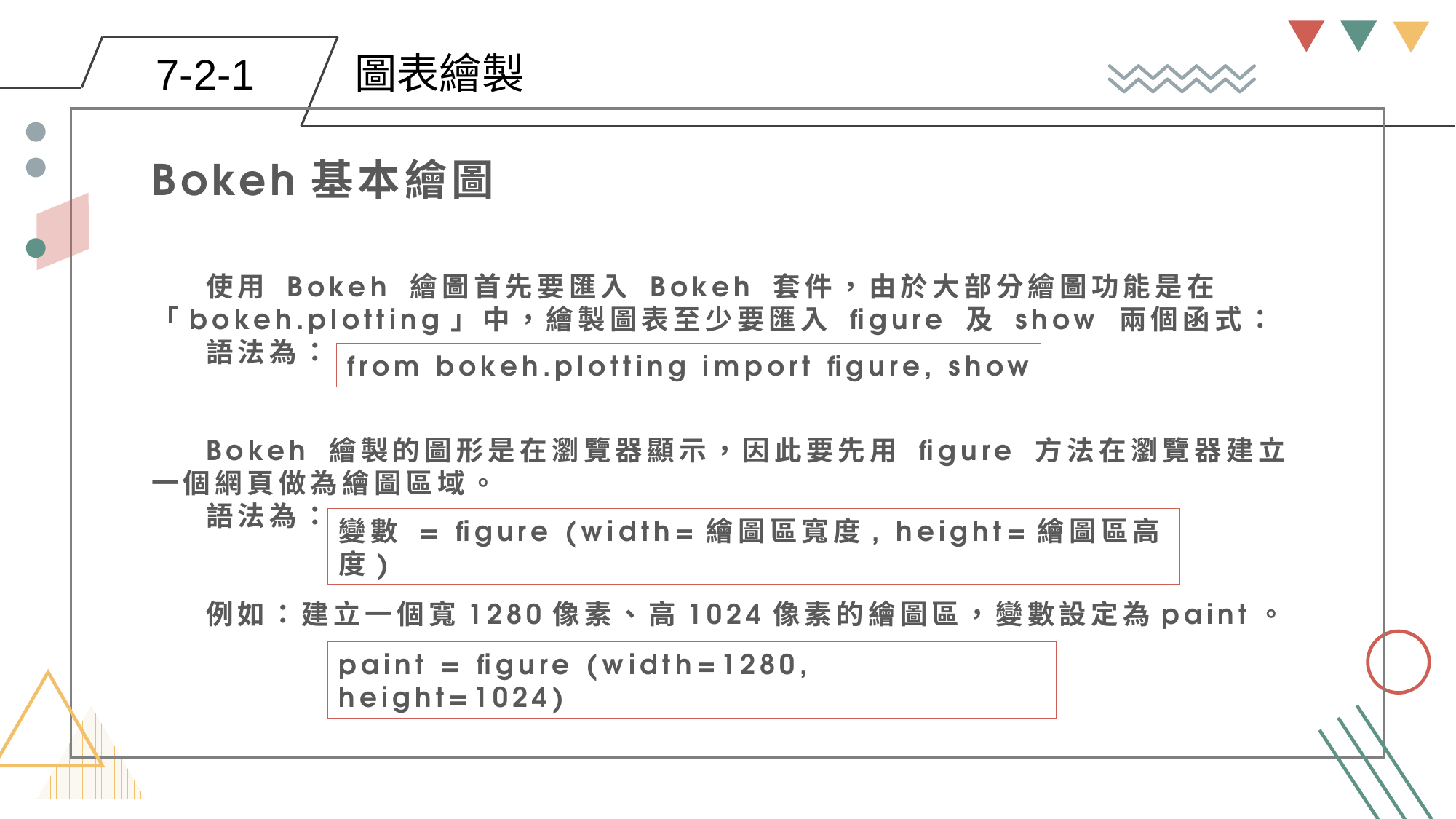

圖表繪製
7-2-1

Bokeh基本繪圖

使用 Bokeh 繪圖首先要匯入 Bokeh 套件，由於大部分繪圖功能是在「bokeh.plotting」中，繪製圖表至少要匯入 figure 及 show 兩個函式：
語法為：

Bokeh 繪製的圖形是在瀏覽器顯示，因此要先用 figure 方法在瀏覽器建立一個網頁做為繪圖區域。
語法為：

例如：建立一個寬1280像素、高1024像素的繪圖區，變數設定為paint。

from bokeh.plotting import figure, show
變數 = figure (width=繪圖區寬度, height=繪圖區高度)
paint = figure (width=1280, height=1024)